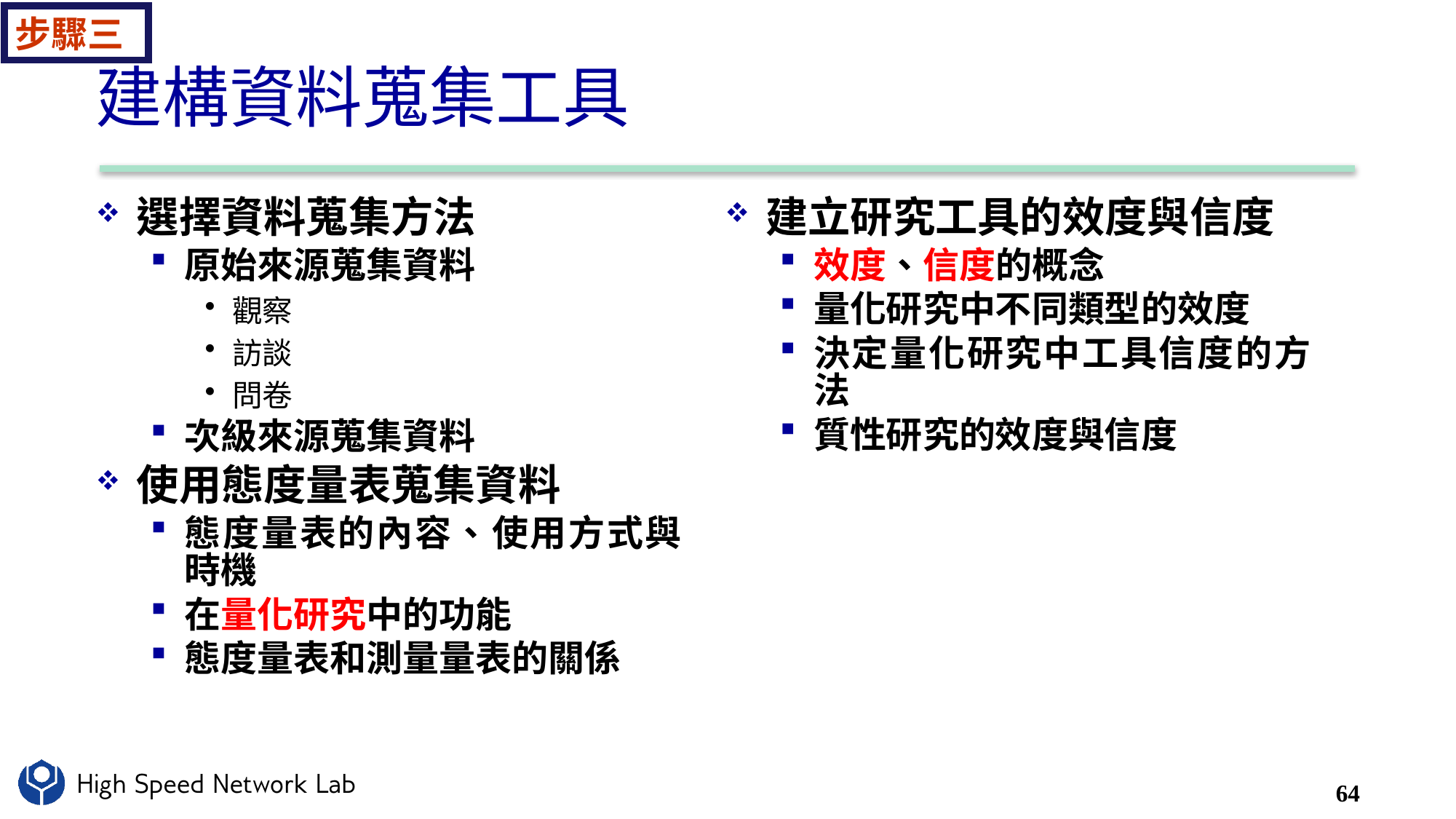

步驟三
# 建構資料蒐集工具
選擇資料蒐集方法
原始來源蒐集資料
觀察
訪談
問卷
次級來源蒐集資料
使用態度量表蒐集資料
態度量表的內容、使用方式與時機
在量化研究中的功能
態度量表和測量量表的關係

建立研究工具的效度與信度
效度、信度的概念
量化研究中不同類型的效度
決定量化研究中工具信度的方法
質性研究的效度與信度
64